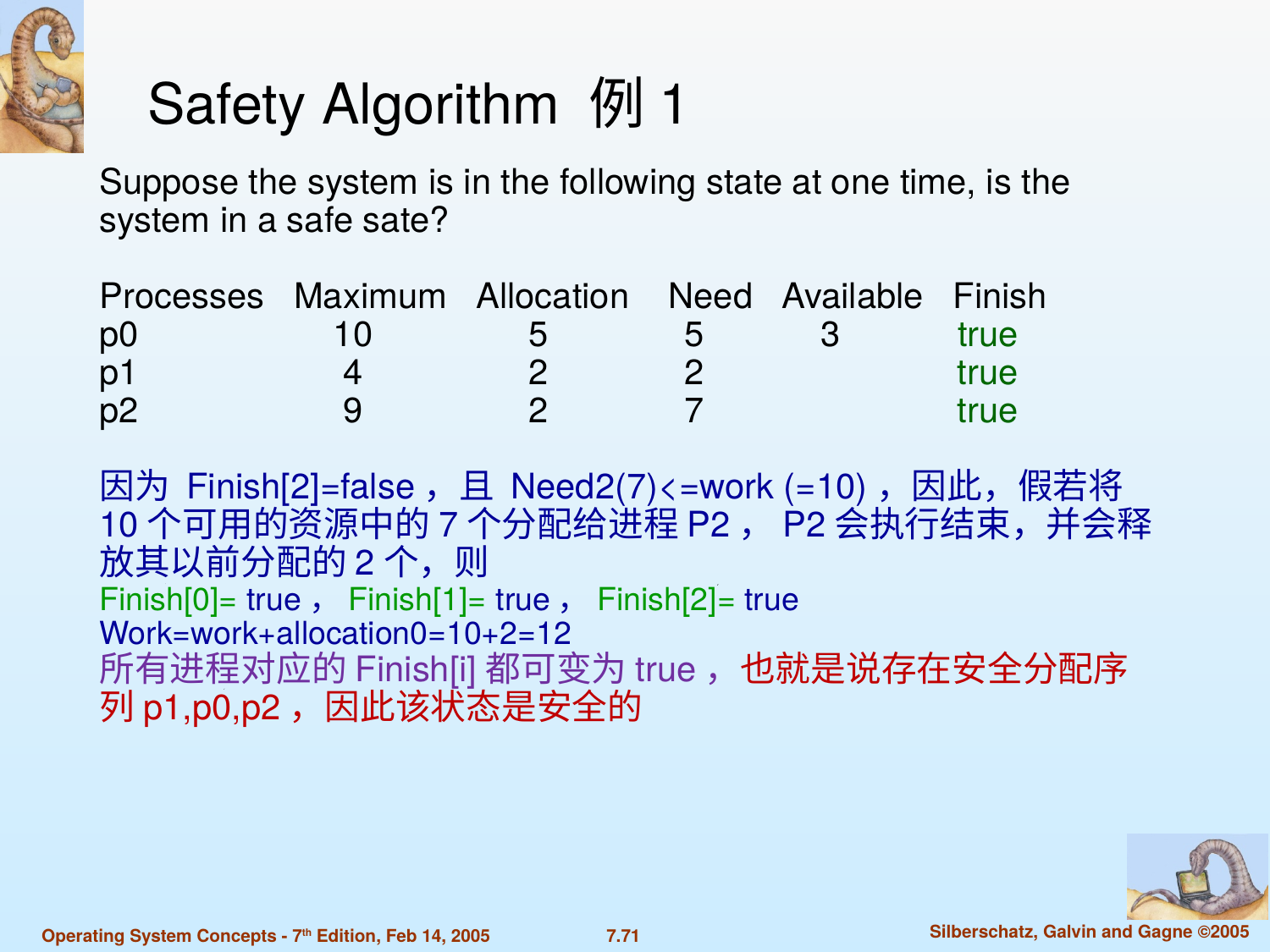

Safety Algorithm 例1
Suppose the system is in the following state at one time, is the system in a safe sate?

Processes   Maximum   Allocation    Need   Available   Finish
p0                    10                5              5            3            true
p1                     4                 2              2                          true
p2                     9                 2              7                          true

因为 Finish[2]=false，且 Need2(7)<=work (=10)，因此，假若将10个可用的资源中的7个分配给进程P2，P2会执行结束，并会释放其以前分配的2个，则
Finish[0]= true，Finish[1]= true，Finish[2]= true
Work=work+allocation0=10+2=12
所有进程对应的Finish[i]都可变为true，也就是说存在安全分配序列p1,p0,p2，因此该状态是安全的